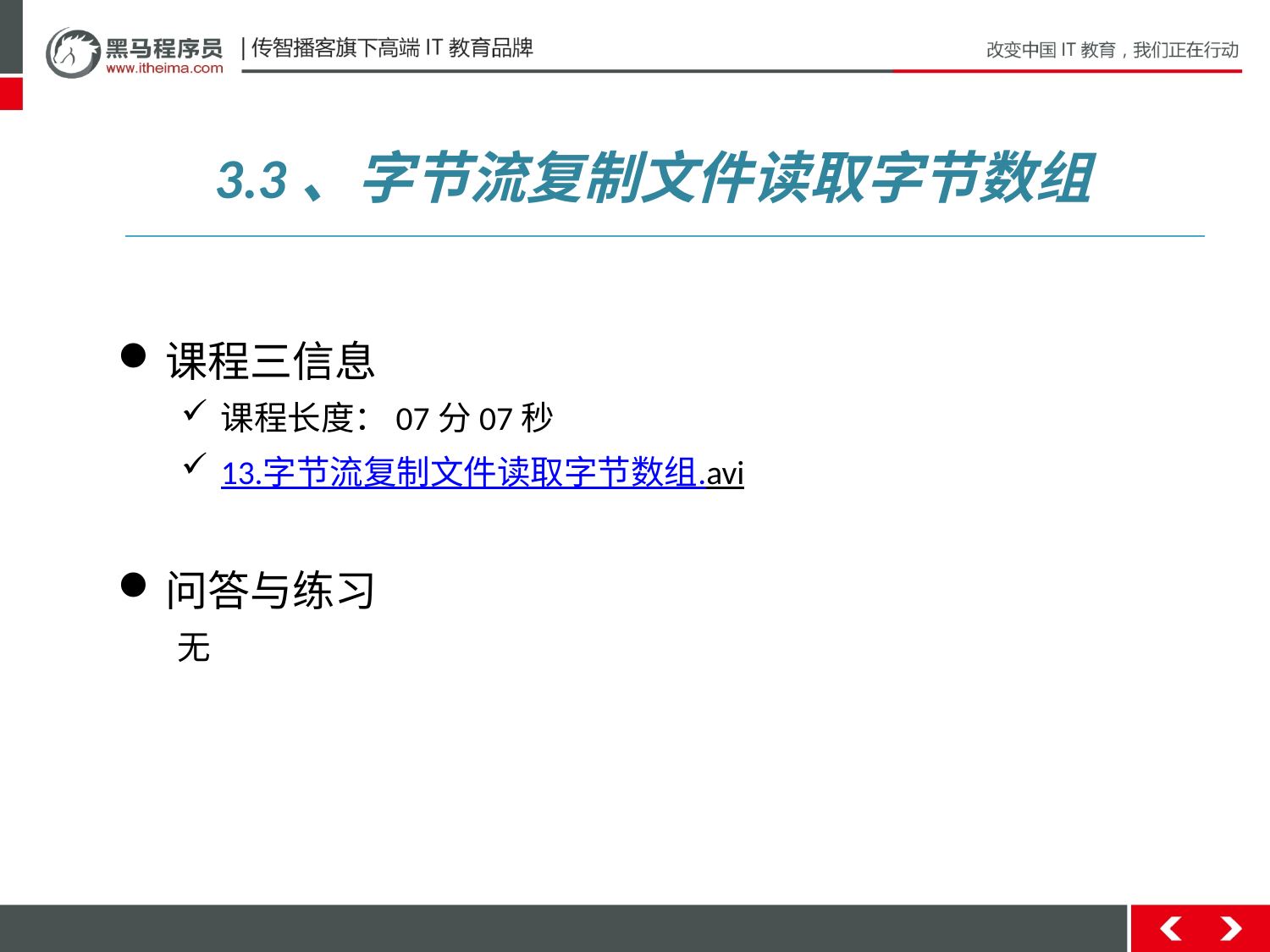

3.3、字节流复制文件读取字节数组

课程三信息
课程长度：07分07秒
13.字节流复制文件读取字节数组.avi

问答与练习
       无